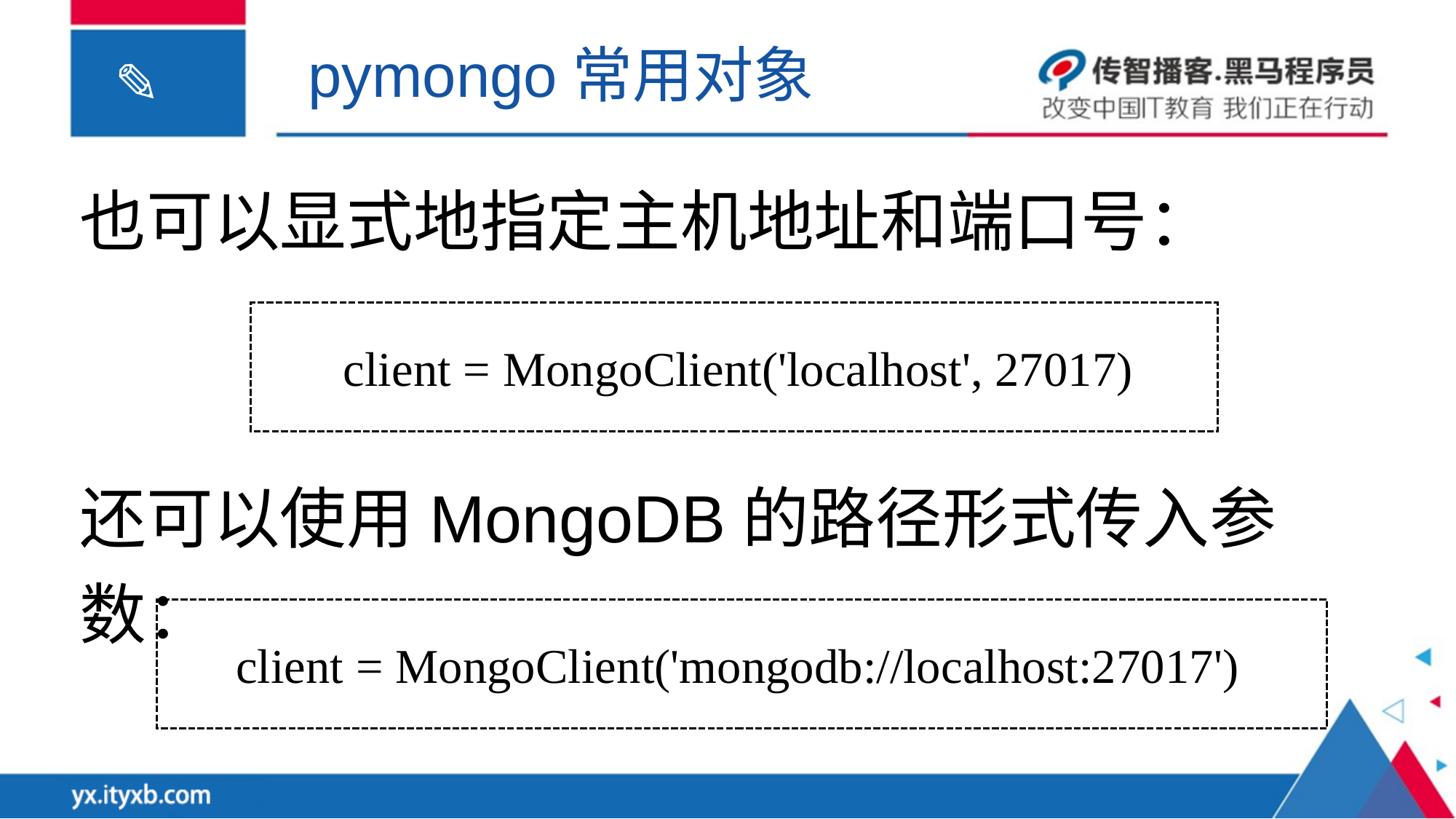

pymongo常用对象
也可以显式地指定主机地址和端口号：

client = MongoClient('localhost', 27017)
还可以使用MongoDB的路径形式传入参数：

client = MongoClient('mongodb://localhost:27017')